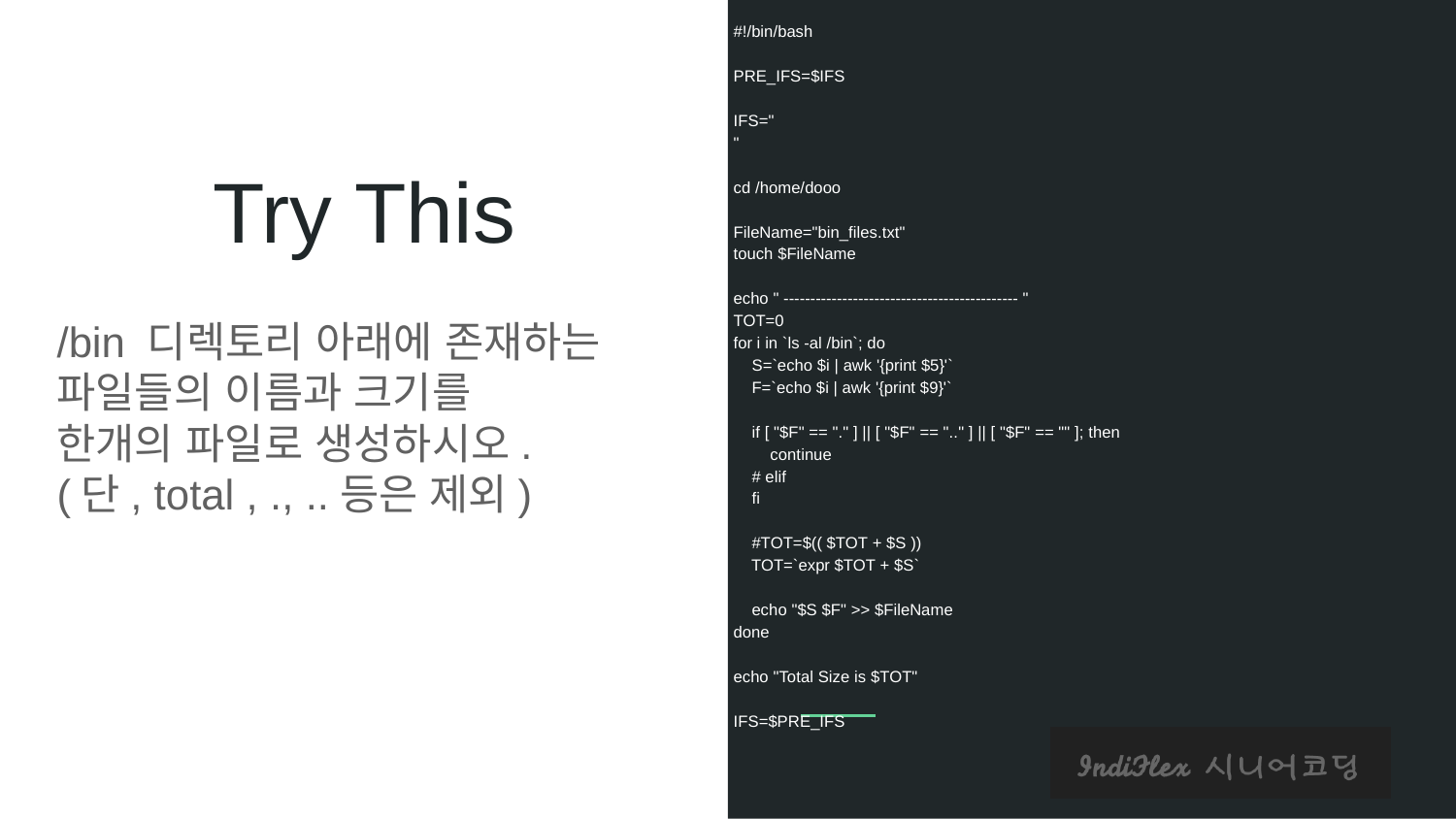

#!/bin/bash
PRE_IFS=$IFS
IFS="
"
cd /home/dooo
FileName="bin_files.txt"
touch $FileName
echo " -------------------------------------------- "
TOT=0
for i in `ls -al /bin`; do
    S=`echo $i | awk '{print $5}'`
    F=`echo $i | awk '{print $9}'`
    if [ "$F" == "." ] || [ "$F" == ".." ] || [ "$F" == "" ]; then
        continue
    # elif
    fi
    #TOT=$(( $TOT + $S ))
    TOT=`expr $TOT + $S`
    echo "$S $F" >> $FileName
done
echo "Total Size is $TOT"
IFS=$PRE_IFS
# Try This
/bin 디렉토리 아래에 존재하는
파일들의 이름과 크기를
한개의 파일로 생성하시오.
(단, total , ., ..등은 제외)